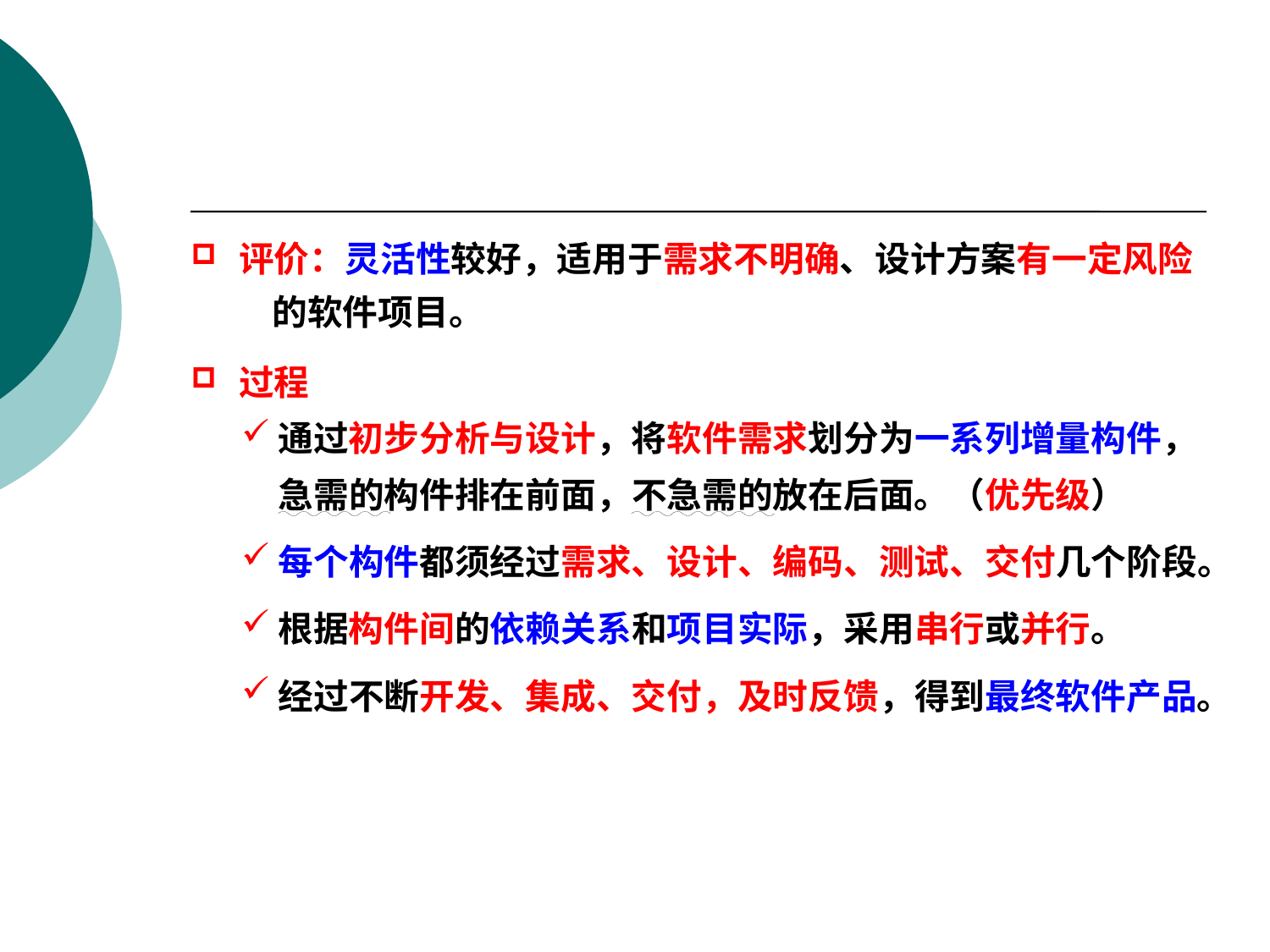

评价：灵活性较好，适用于需求不明确、设计方案有一定风险
         的软件项目。
过程
通过初步分析与设计，将软件需求划分为一系列增量构件，急需的构件排在前面，不急需的放在后面。（优先级）
每个构件都须经过需求、设计、编码、测试、交付几个阶段。
根据构件间的依赖关系和项目实际，采用串行或并行。
经过不断开发、集成、交付，及时反馈，得到最终软件产品。